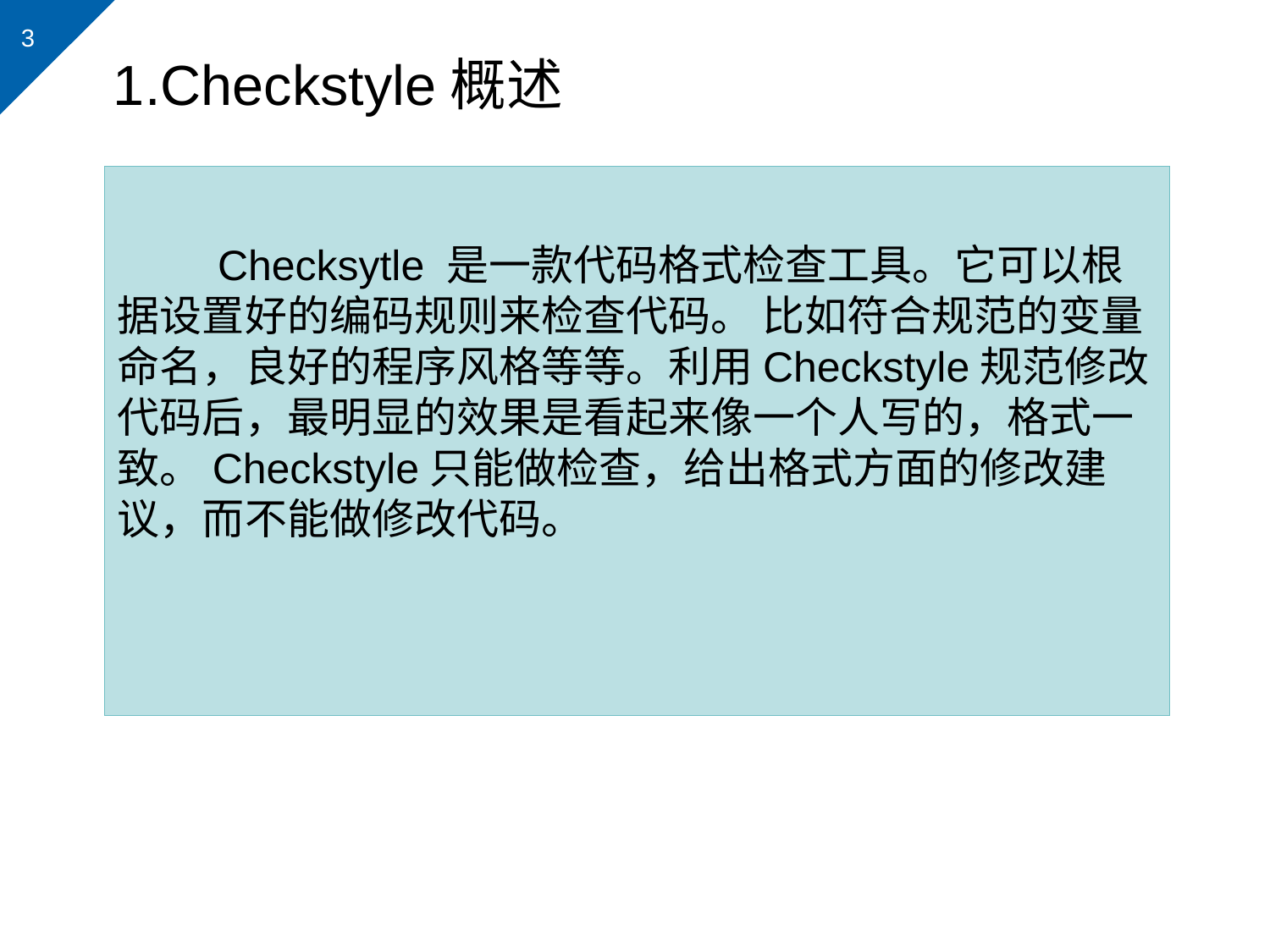

1.Checkstyle概述
Checksytle 是一款代码格式检查工具。它可以根据设置好的编码规则来检查代码。 比如符合规范的变量命名，良好的程序风格等等。利用Checkstyle规范修改代码后，最明显的效果是看起来像一个人写的，格式一致。Checkstyle只能做检查，给出格式方面的修改建议，而不能做修改代码。